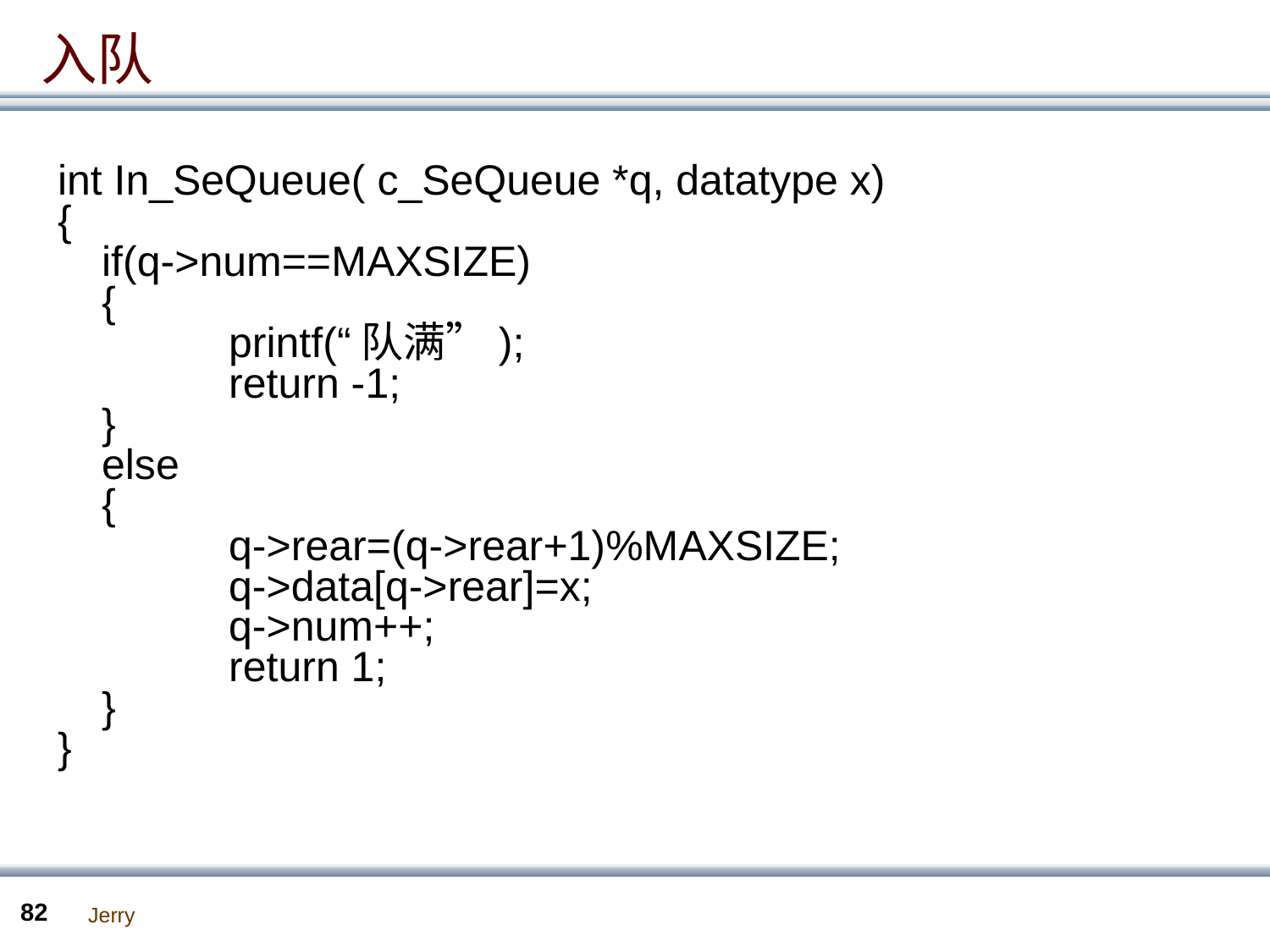

# 入队
int In_SeQueue( c_SeQueue *q, datatype x)
{
	if(q->num==MAXSIZE)
	{
		printf(“队满”);
		return -1;
	}
	else
	{
		q->rear=(q->rear+1)%MAXSIZE;
		q->data[q->rear]=x;
		q->num++;
		return 1;
	}
}